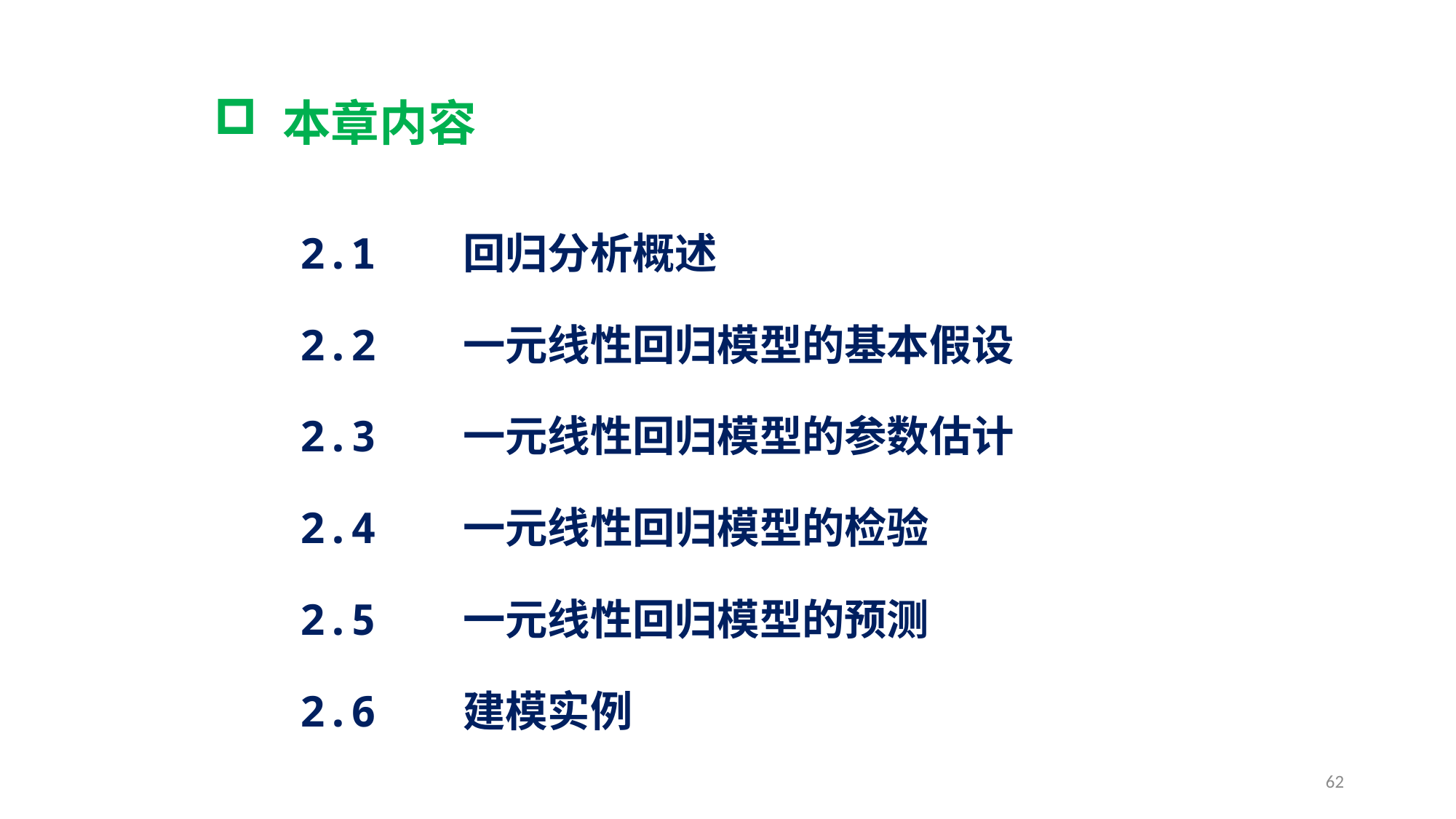

# 本章内容
2.1   回归分析概述
2.2   一元线性回归模型的基本假设
2.3   一元线性回归模型的参数估计
2.4   一元线性回归模型的检验
2.5   一元线性回归模型的预测
2.6   建模实例
62